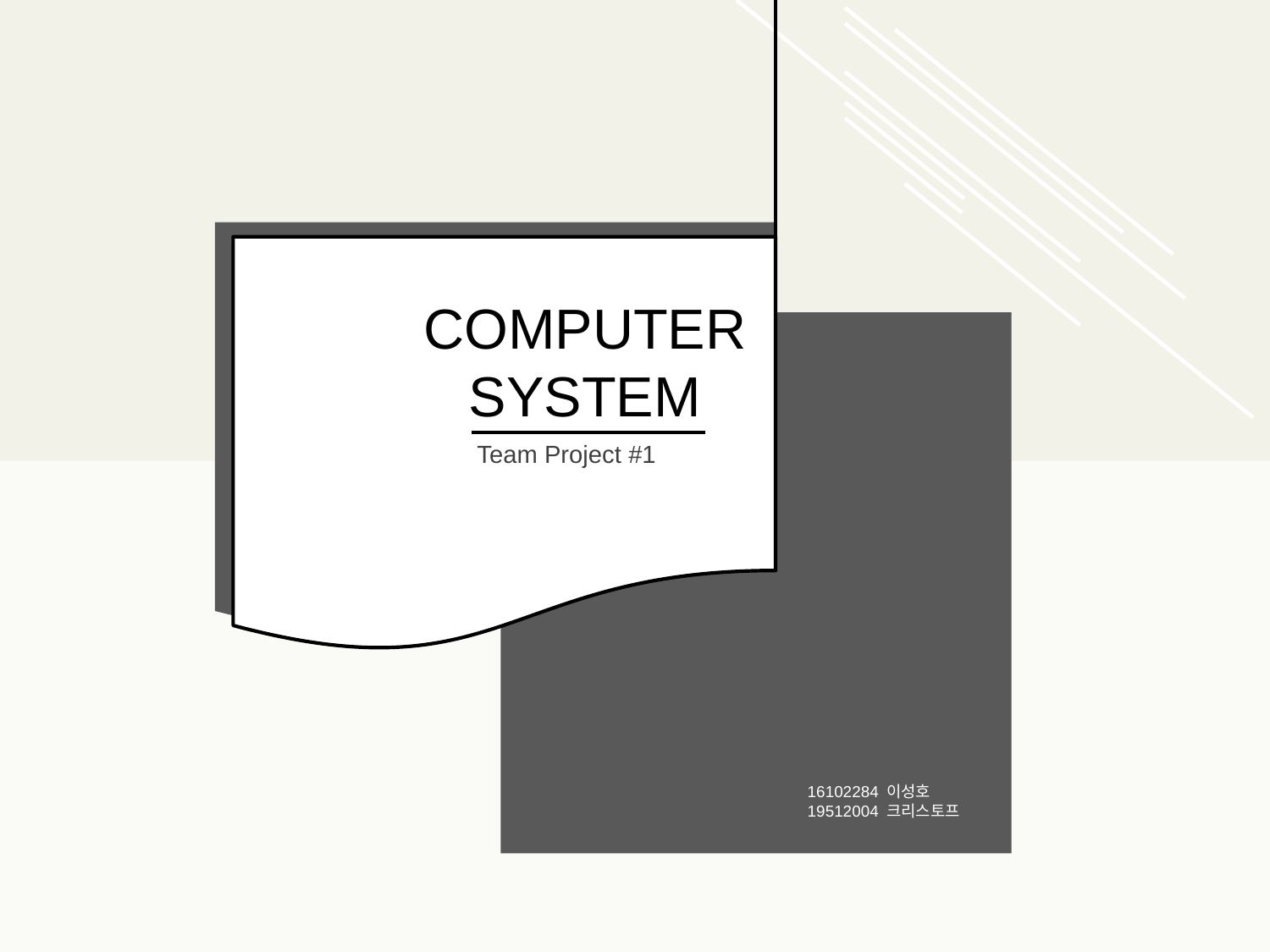

COMPUTER
SYSTEM

Team Project #1

16102284 이성호
19512004 크리스토프